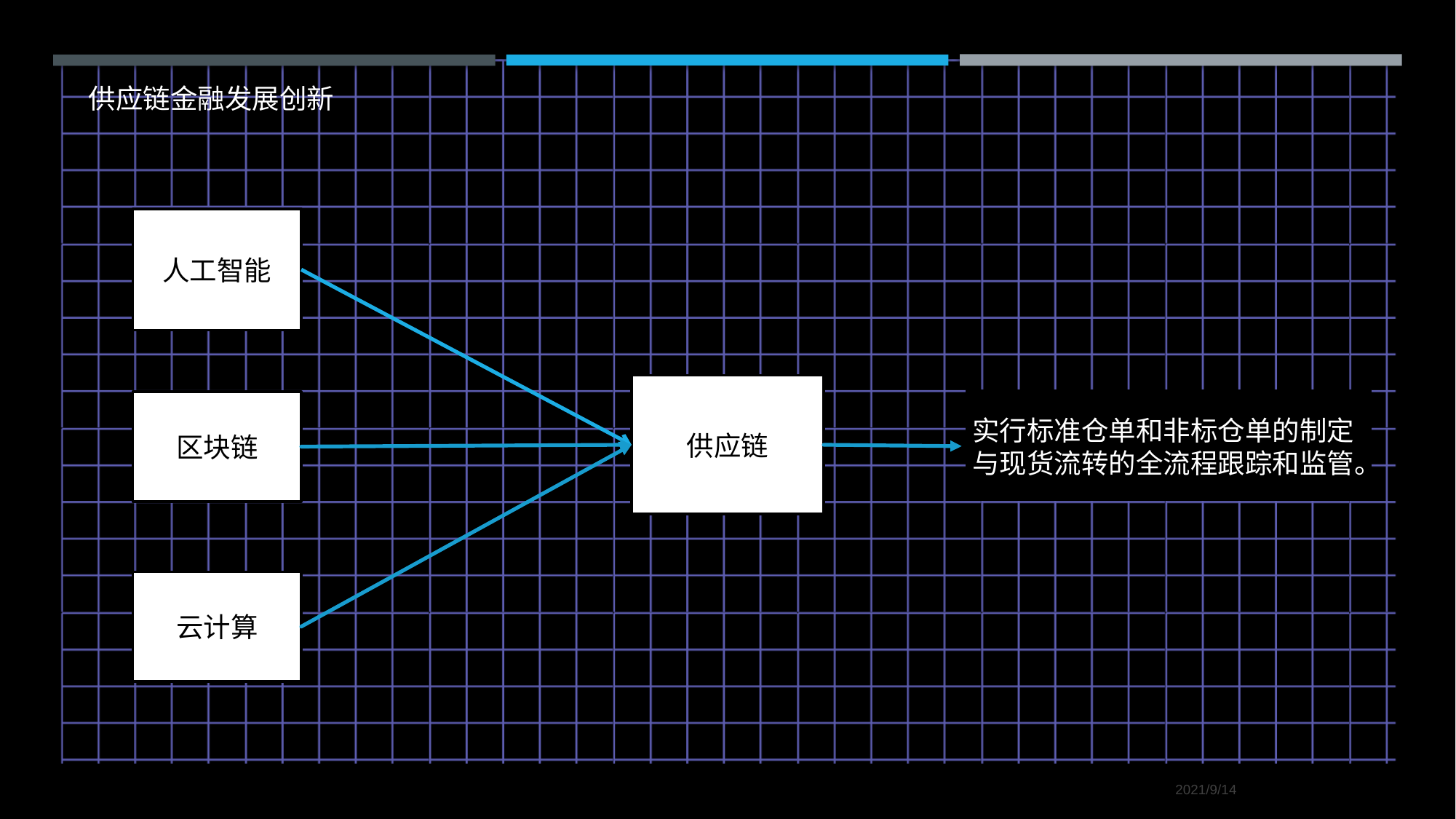

供应链金融发展创新
人工智能
供应链

区块链
实行标准仓单和非标仓单的制定与现货流转的全流程跟踪和监管。
云计算
2021/9/14